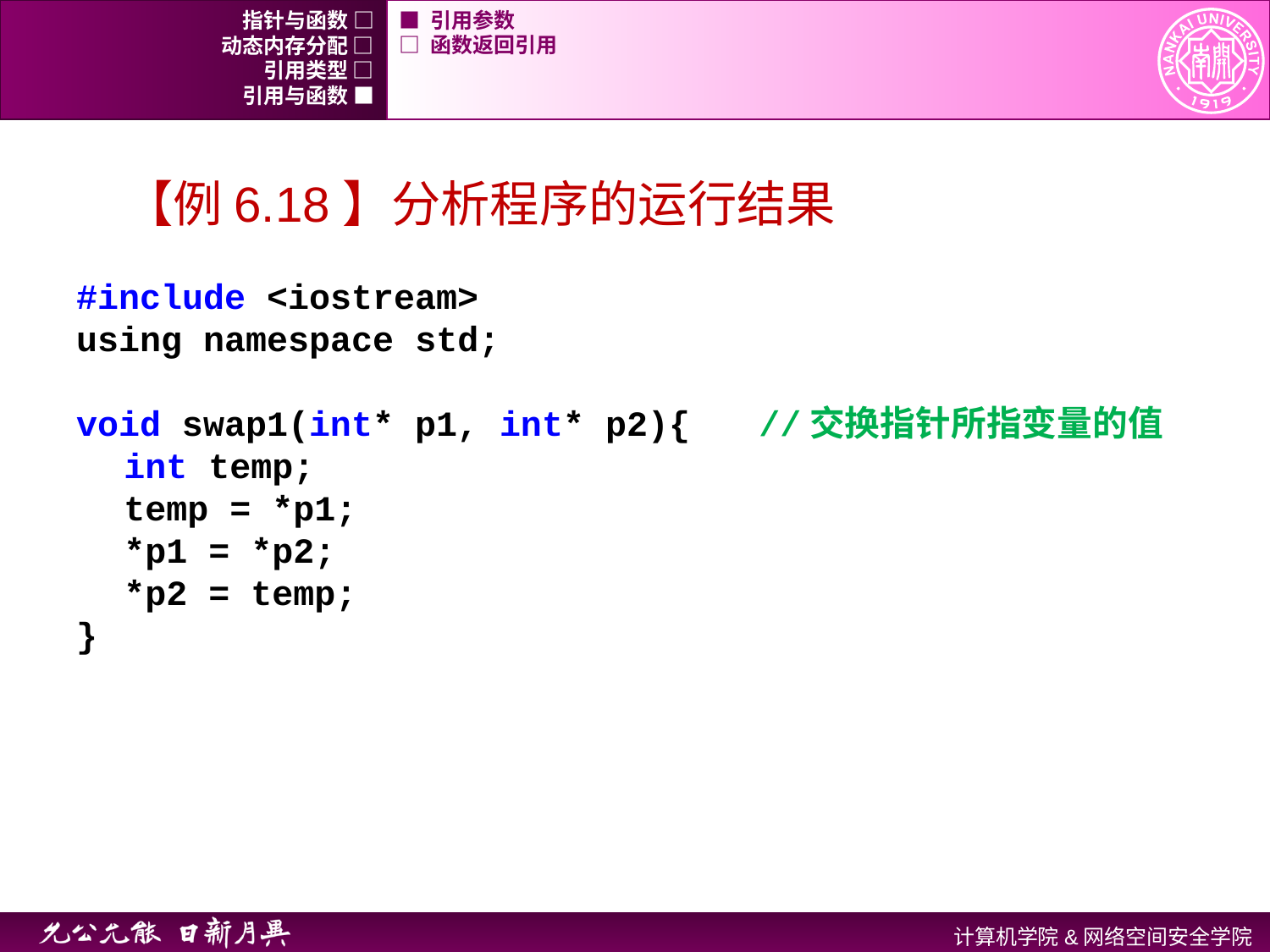

指针与函数 □
■ 引用参数
动态内存分配 □
□ 函数返回引用
引用类型 □

引用与函数 ■

【例6.18】分析程序的运行结果

#include <iostream>
using namespace std;

void swap1(int* p1, int* p2){	//交换指针所指变量的值
	int temp;
	temp = *p1;
	*p1 = *p2;
	*p2 = temp;
}